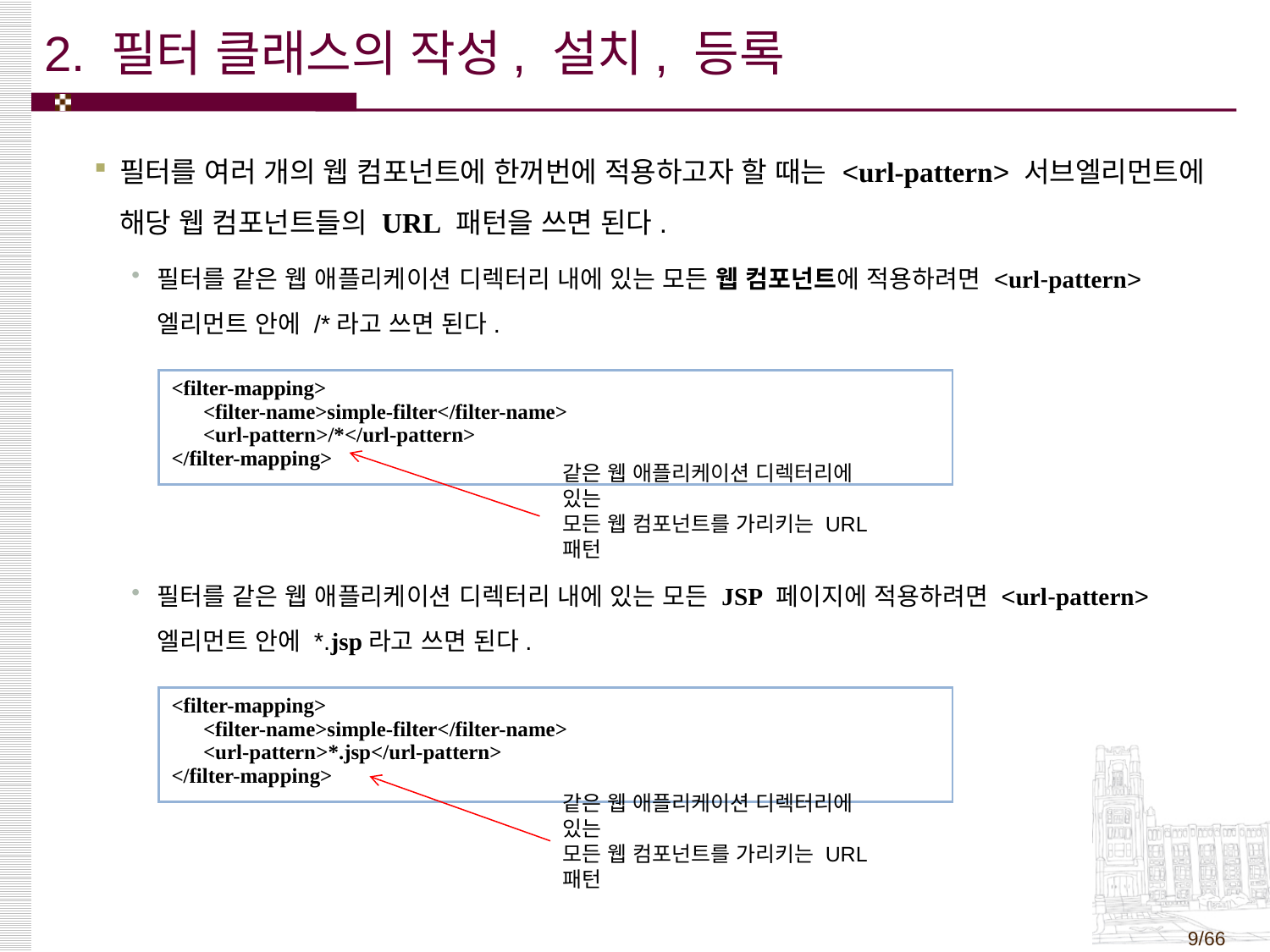

# 2. 필터 클래스의 작성, 설치, 등록
필터를 여러 개의 웹 컴포넌트에 한꺼번에 적용하고자 할 때는 <url-pattern> 서브엘리먼트에 해당 웹 컴포넌트들의 URL 패턴을 쓰면 된다.
필터를 같은 웹 애플리케이션 디렉터리 내에 있는 모든 웹 컴포넌트에 적용하려면 <url-pattern> 엘리먼트 안에 /*라고 쓰면 된다.

필터를 같은 웹 애플리케이션 디렉터리 내에 있는 모든 JSP 페이지에 적용하려면 <url-pattern> 엘리먼트 안에 *.jsp라고 쓰면 된다.

| <filter-mapping> <filter-name>simple-filter</filter-name> <url-pattern>/\*</url-pattern> </filter-mapping> |
| --- |
같은 웹 애플리케이션 디렉터리에 있는
모든 웹 컴포넌트를 가리키는 URL 패턴
| <filter-mapping> <filter-name>simple-filter</filter-name> <url-pattern>\*.jsp</url-pattern> </filter-mapping> |
| --- |
같은 웹 애플리케이션 디렉터리에 있는
모든 웹 컴포넌트를 가리키는 URL 패턴